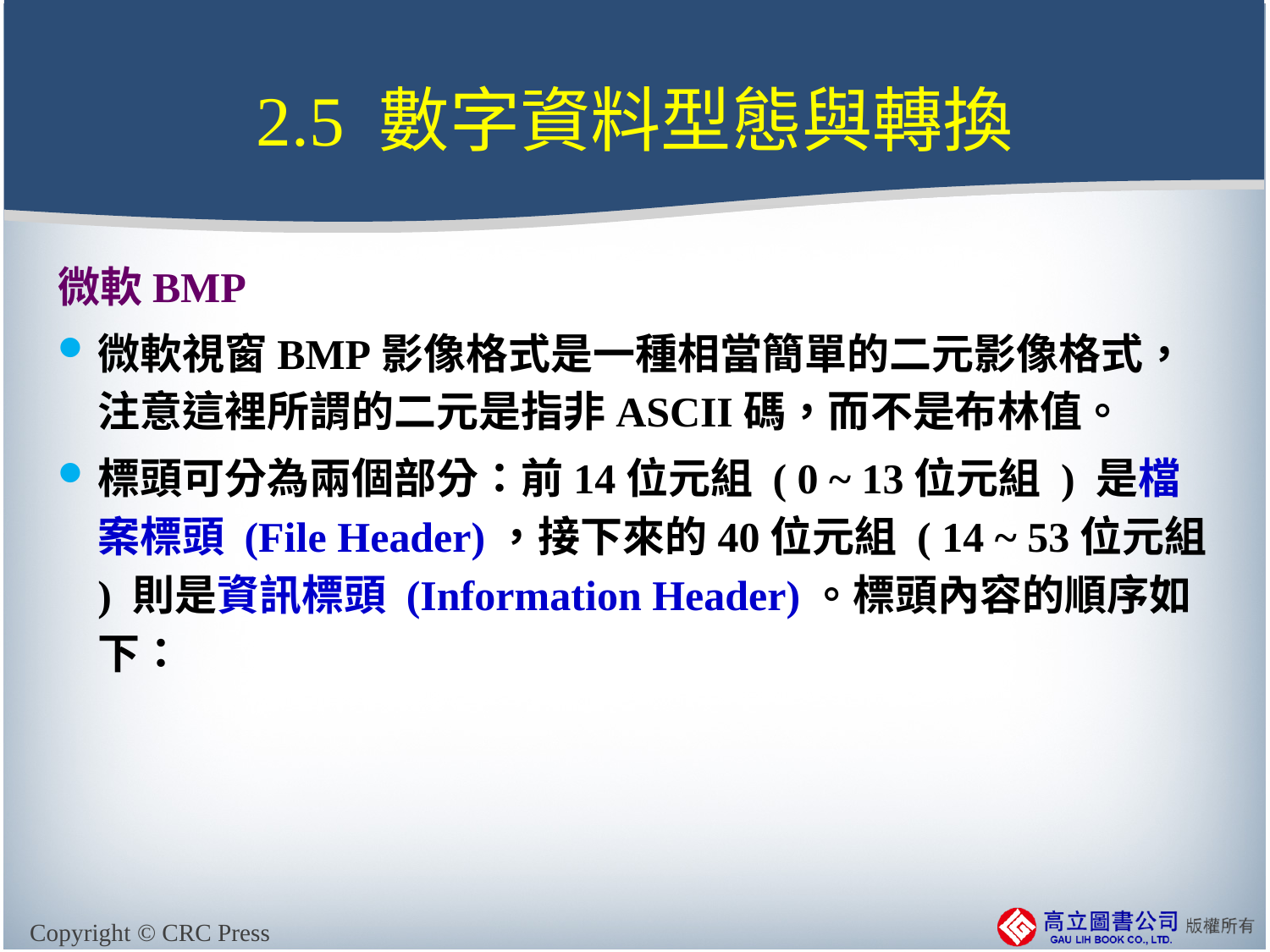

# 2.5 數字資料型態與轉換
微軟BMP
微軟視窗BMP影像格式是一種相當簡單的二元影像格式，注意這裡所謂的二元是指非ASCII碼，而不是布林值。
標頭可分為兩個部分：前14位元組 ( 0 ~ 13位元組 ) 是檔案標頭 (File Header)，接下來的40位元組 ( 14 ~ 53位元組 ) 則是資訊標頭 (Information Header)。標頭內容的順序如下：